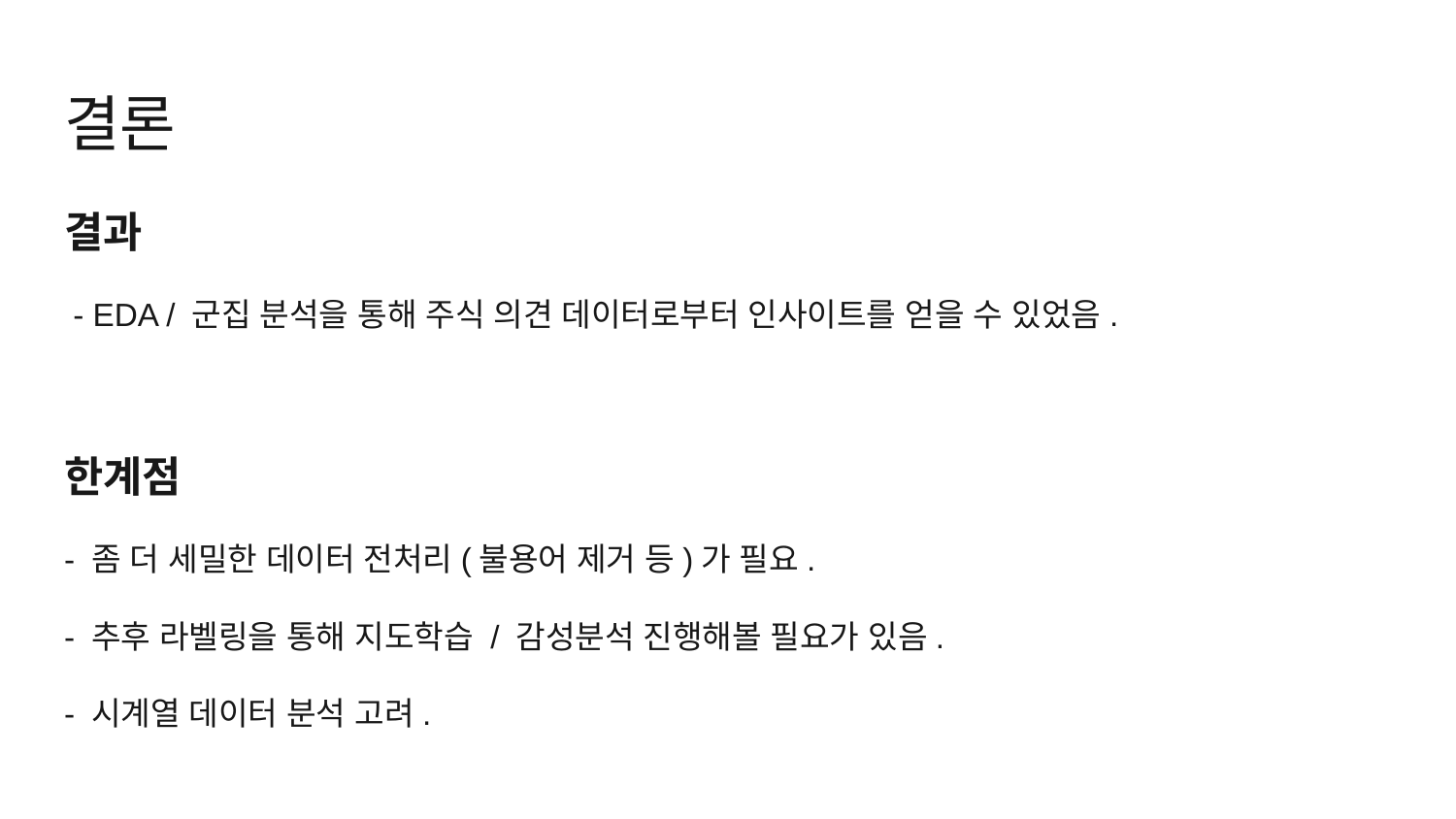

결론
결과
 - EDA / 군집 분석을 통해 주식 의견 데이터로부터 인사이트를 얻을 수 있었음.

한계점
- 좀 더 세밀한 데이터 전처리(불용어 제거 등)가 필요.
- 추후 라벨링을 통해 지도학습 / 감성분석 진행해볼 필요가 있음.
- 시계열 데이터 분석 고려.